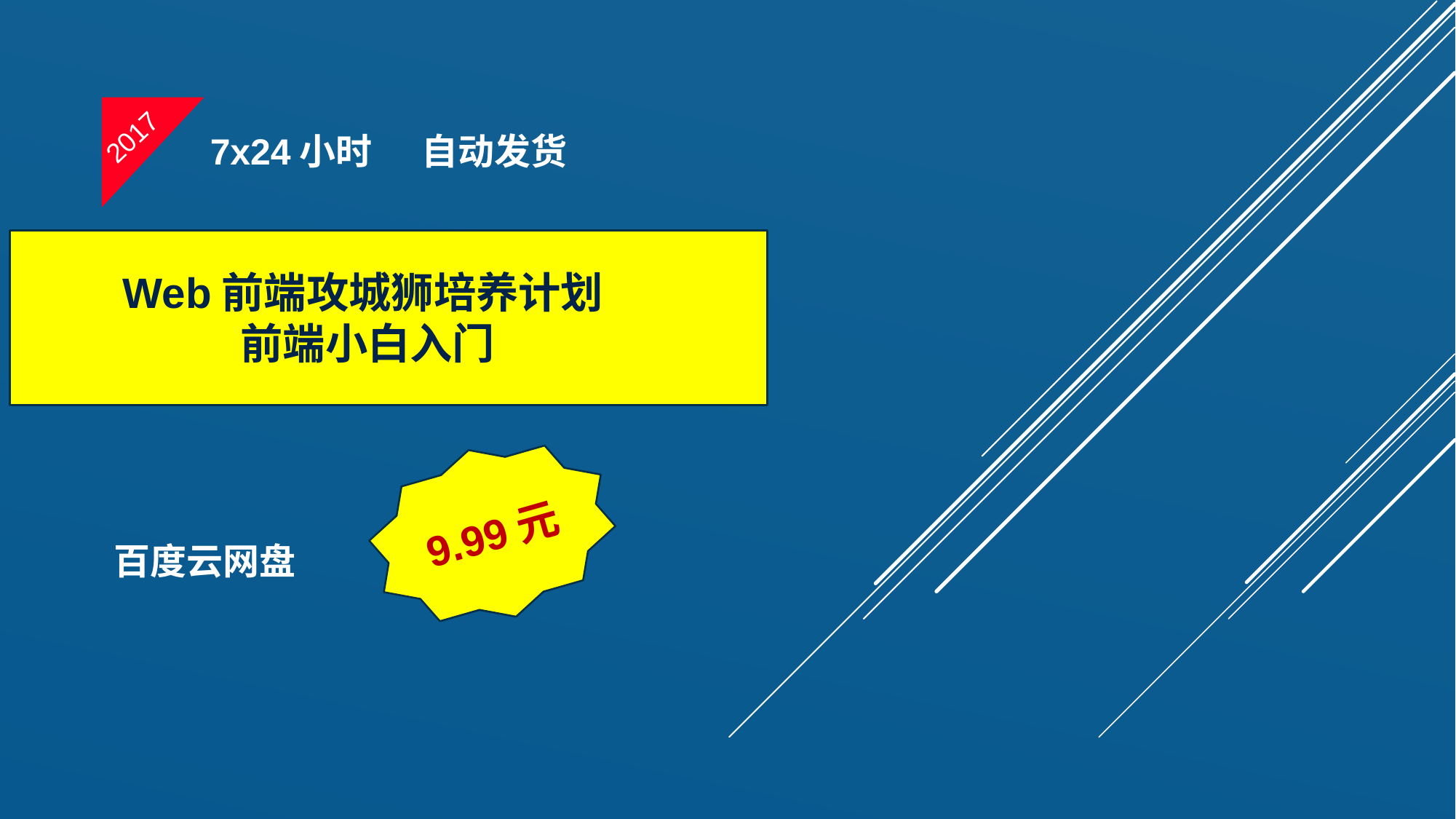

2017
7x24小时      自动发货

Web前端攻城狮培养计划
前端小白入门
9.99元
百度云网盘